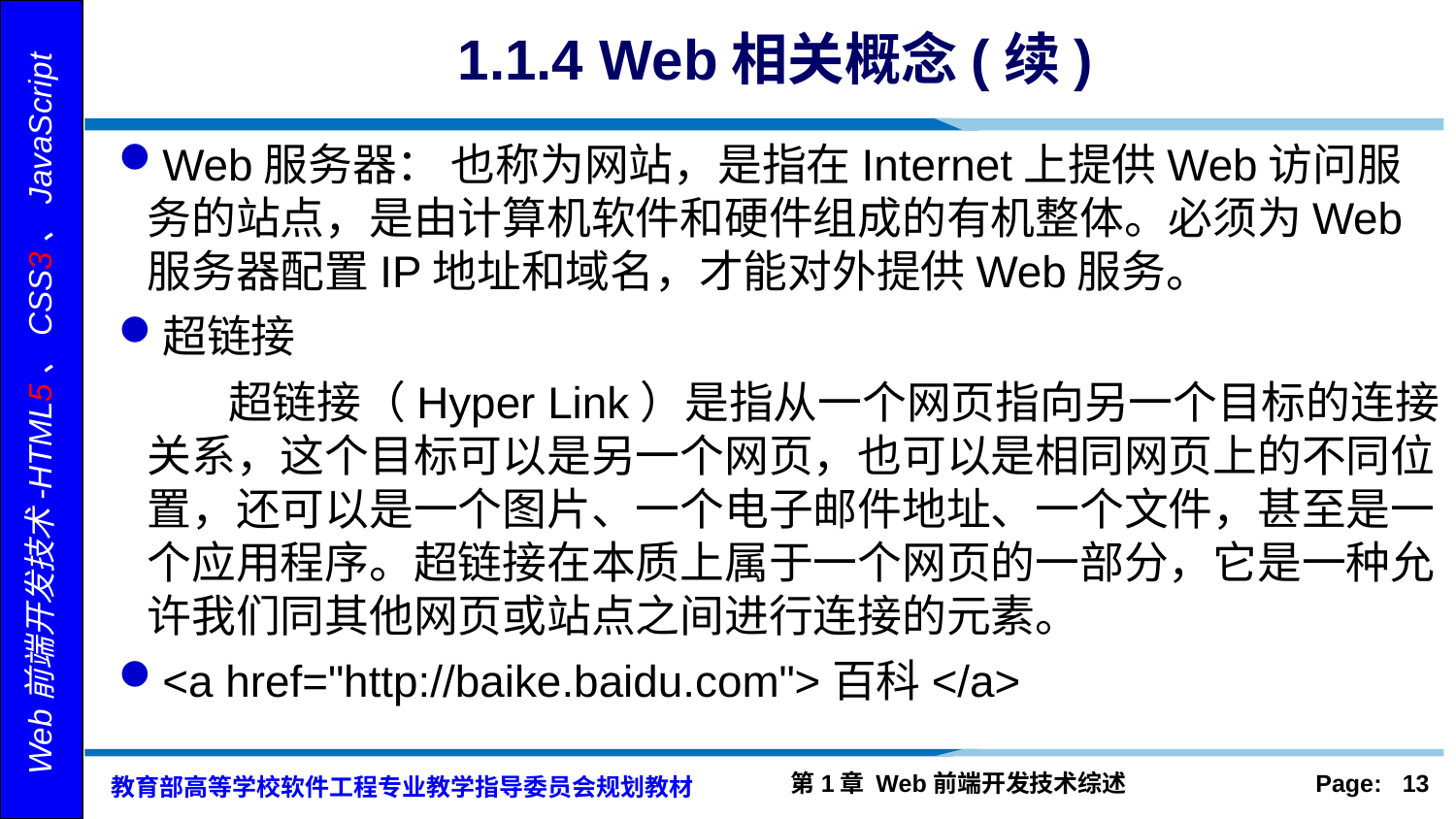

# 1.1.4 Web相关概念(续)
Web服务器： 也称为网站，是指在Internet上提供Web访问服务的站点，是由计算机软件和硬件组成的有机整体。必须为Web服务器配置IP地址和域名，才能对外提供Web服务。
超链接
          超链接（Hyper Link）是指从一个网页指向另一个目标的连接关系，这个目标可以是另一个网页，也可以是相同网页上的不同位置，还可以是一个图片、一个电子邮件地址、一个文件，甚至是一个应用程序。超链接在本质上属于一个网页的一部分，它是一种允许我们同其他网页或站点之间进行连接的元素。
<a href="http://baike.baidu.com">百科</a>